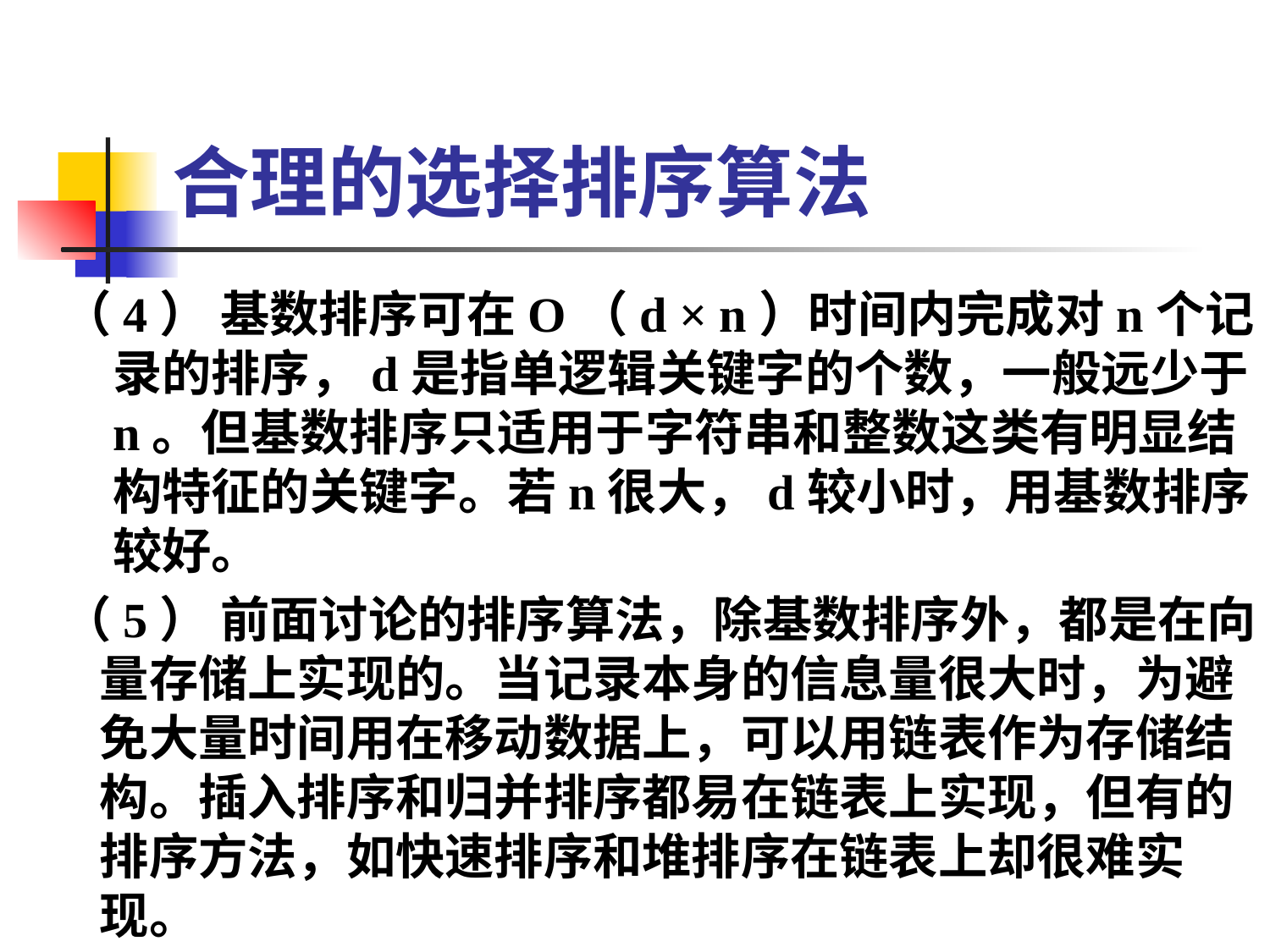

# 合理的选择排序算法
（4） 基数排序可在O（d × n）时间内完成对n个记录的排序，d是指单逻辑关键字的个数，一般远少于n。但基数排序只适用于字符串和整数这类有明显结构特征的关键字。若n很大，d较小时，用基数排序较好。
（5） 前面讨论的排序算法，除基数排序外，都是在向量存储上实现的。当记录本身的信息量很大时，为避免大量时间用在移动数据上，可以用链表作为存储结构。插入排序和归并排序都易在链表上实现，但有的排序方法，如快速排序和堆排序在链表上却很难实现。

83